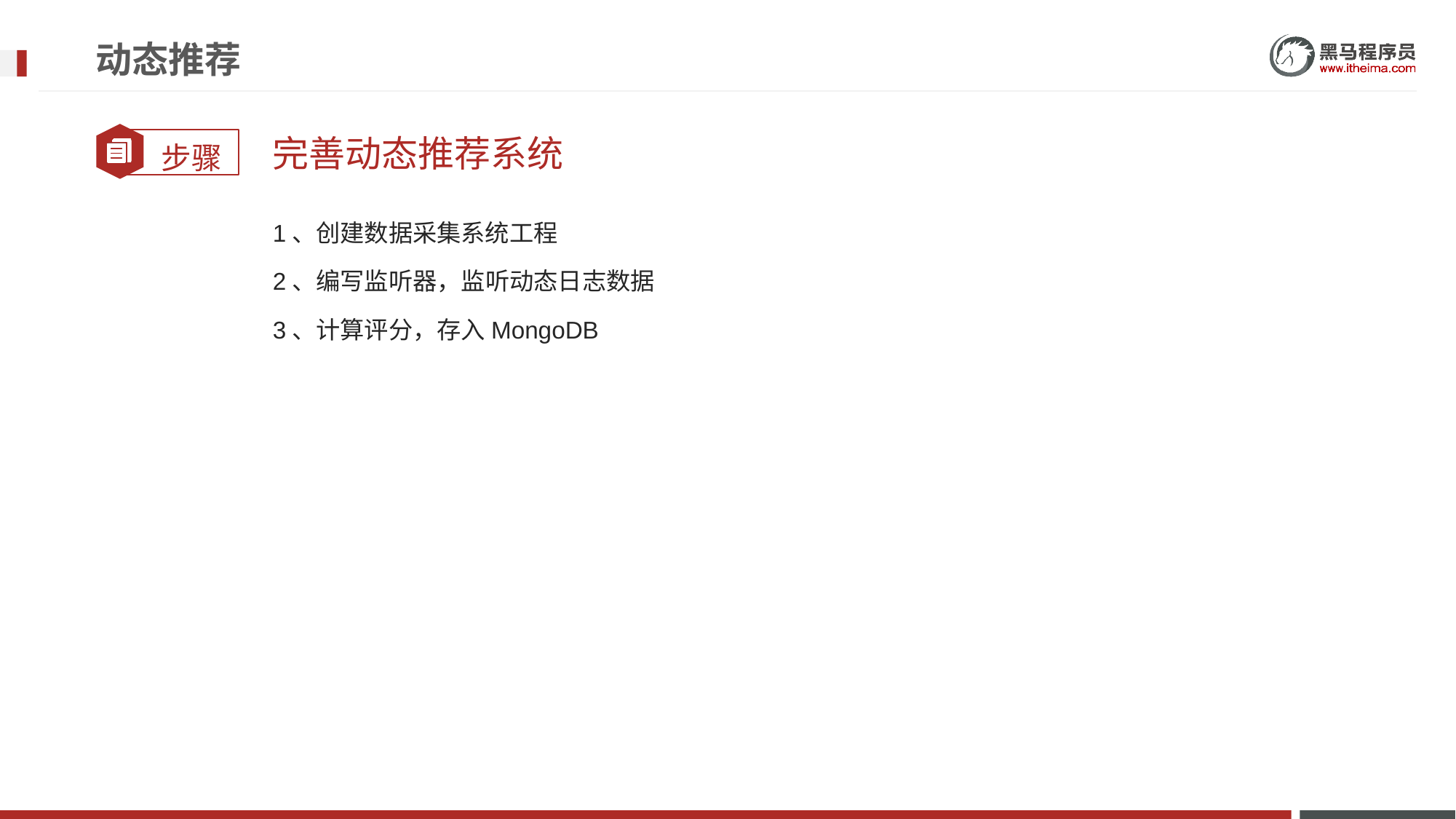

# 动态推荐
完善动态推荐系统
1、创建数据采集系统工程
2、编写监听器，监听动态日志数据
3、计算评分，存入MongoDB